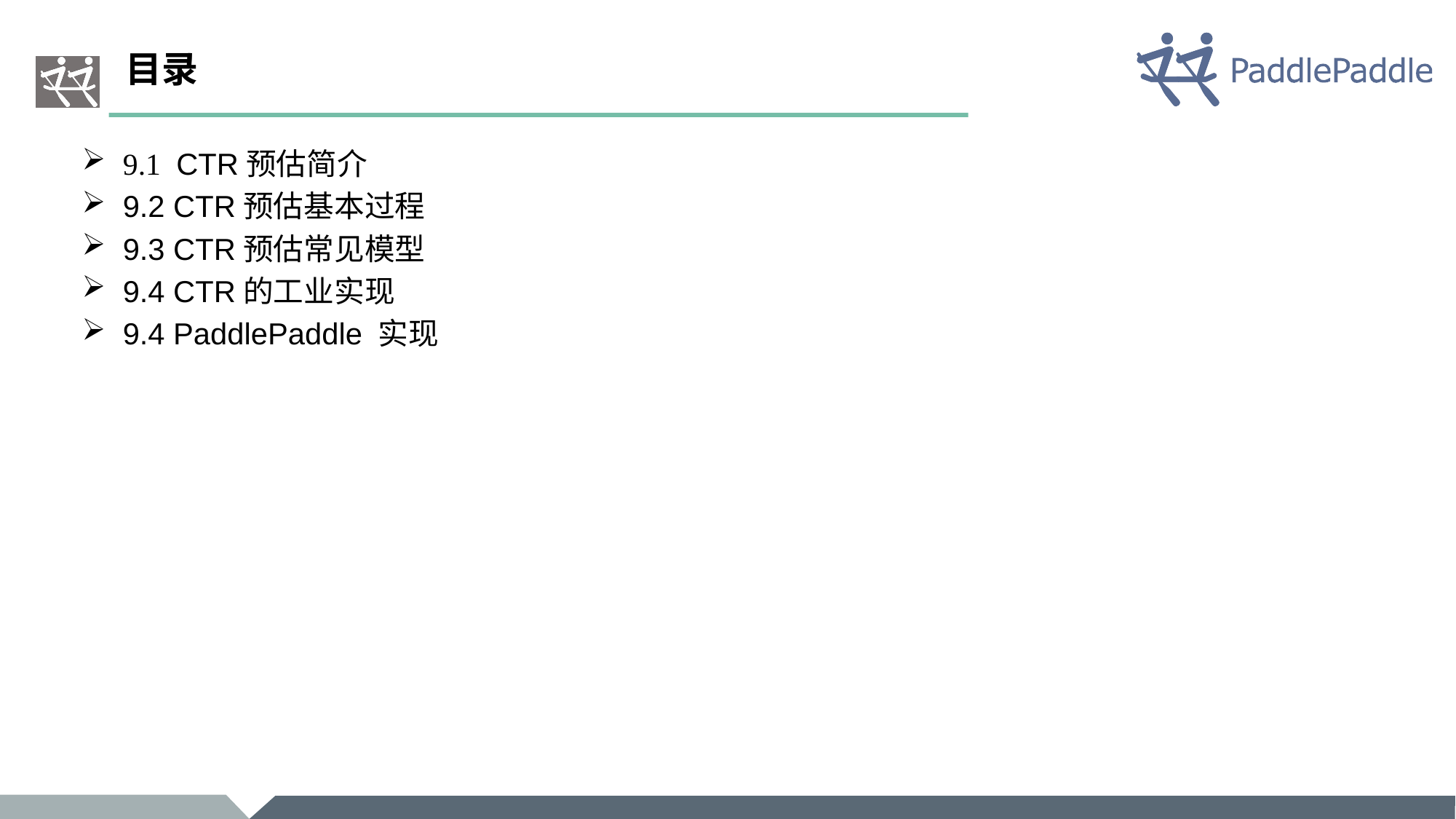

# 目录
9.1  CTR预估简介
9.2 CTR预估基本过程
9.3 CTR预估常见模型
9.4 CTR的工业实现
9.4 PaddlePaddle 实现